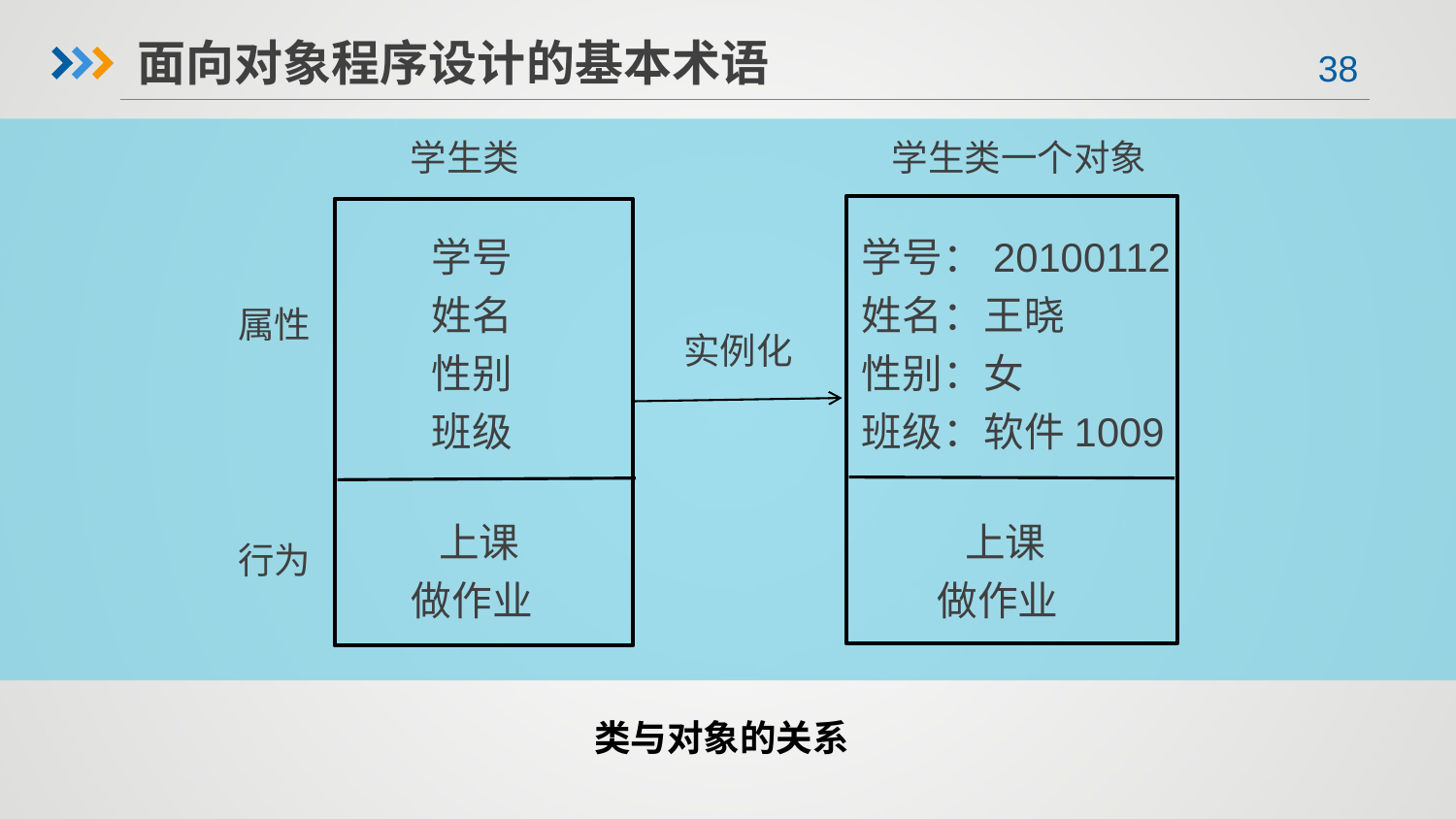

面向对象程序设计的基本术语

学生类
学生类一个对象

学号
姓名
性别
班级
学号：20100112
姓名：王晓
性别：女
班级：软件1009
属性
实例化
  上课
做作业
  上课
做作业
行为
类与对象的关系